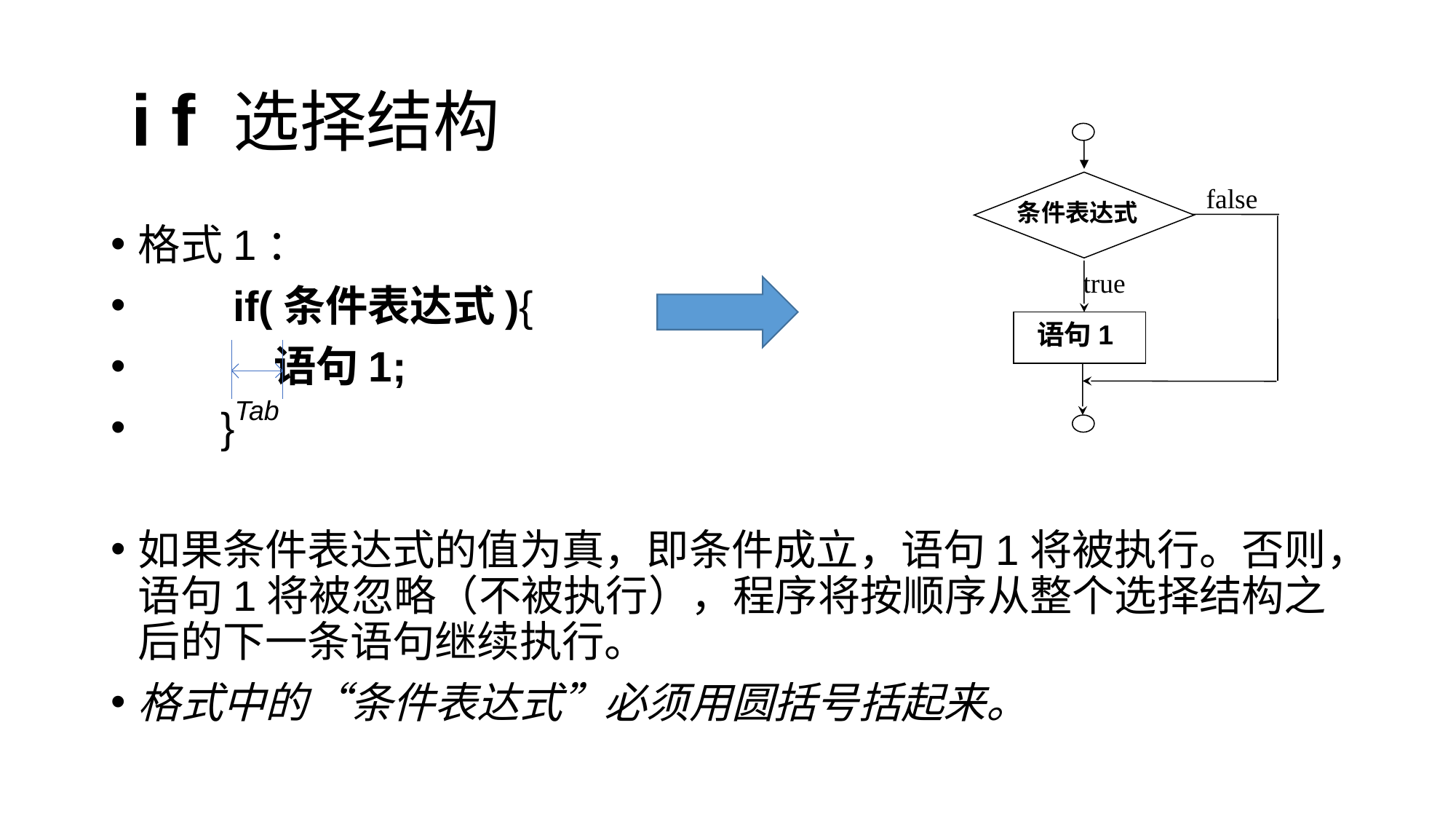

# i f 选择结构

false
条件表达式

true
 语句1

格式1：
        if(条件表达式){
             语句1;
       }

如果条件表达式的值为真，即条件成立，语句1将被执行。否则，语句1将被忽略（不被执行），程序将按顺序从整个选择结构之后的下一条语句继续执行。
格式中的“条件表达式”必须用圆括号括起来。
Tab